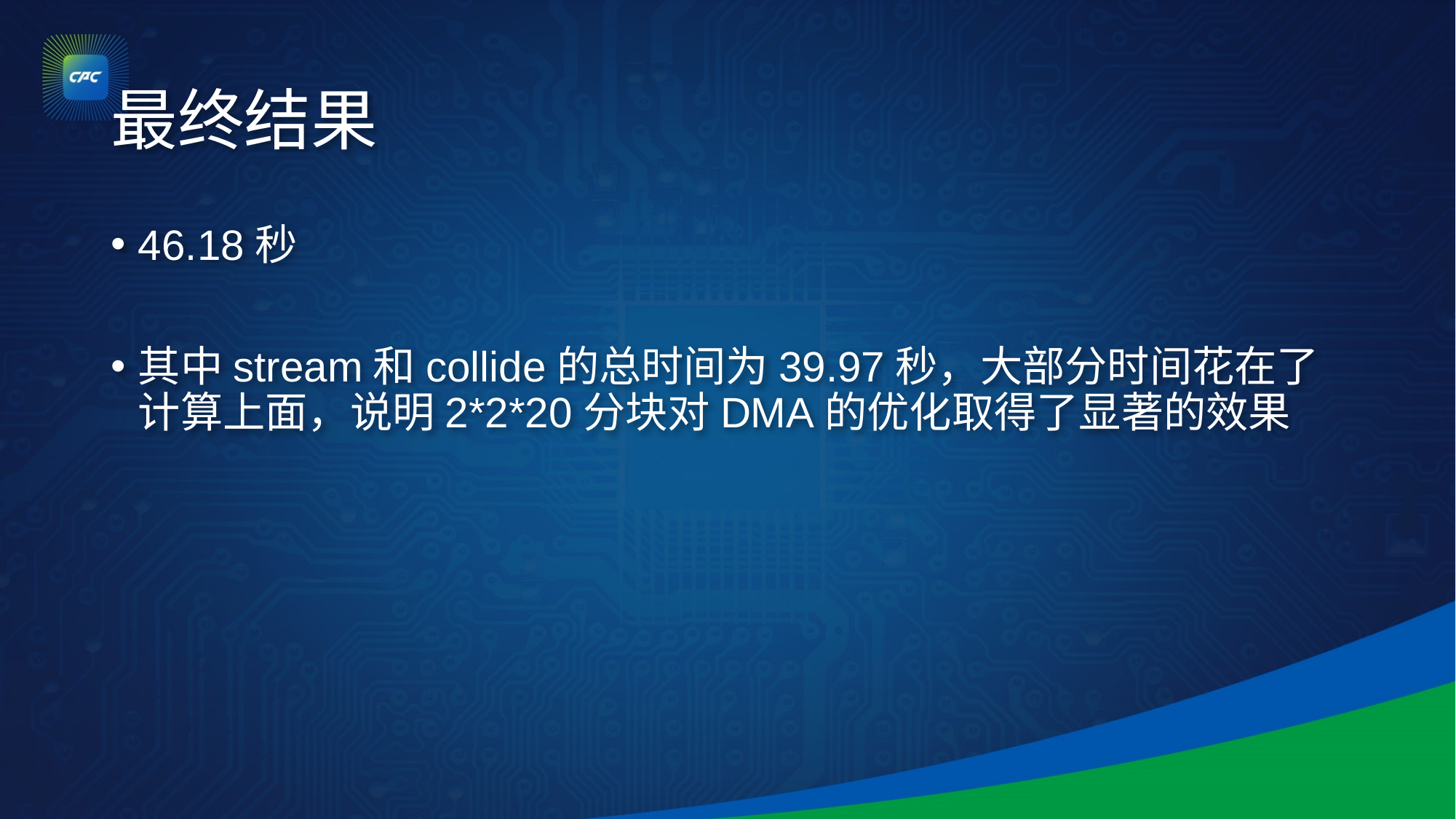

# 最终结果
46.18秒

其中stream和collide的总时间为39.97秒，大部分时间花在了计算上面，说明2*2*20分块对DMA的优化取得了显著的效果